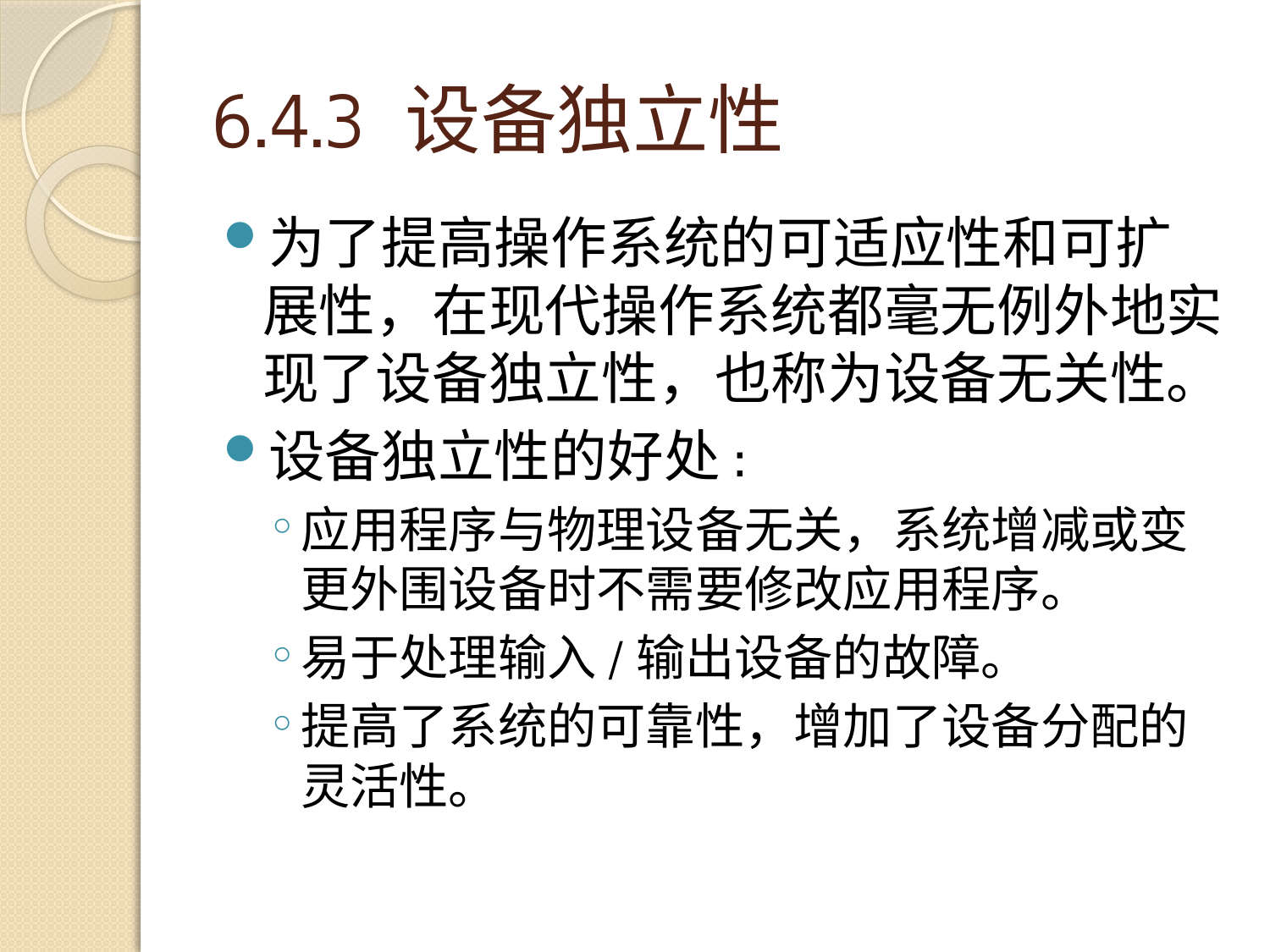

# 6.4.3 设备独立性
为了提高操作系统的可适应性和可扩展性，在现代操作系统都毫无例外地实现了设备独立性，也称为设备无关性。
设备独立性的好处:
应用程序与物理设备无关，系统增减或变更外围设备时不需要修改应用程序。
易于处理输入/输出设备的故障。
提高了系统的可靠性，增加了设备分配的灵活性。